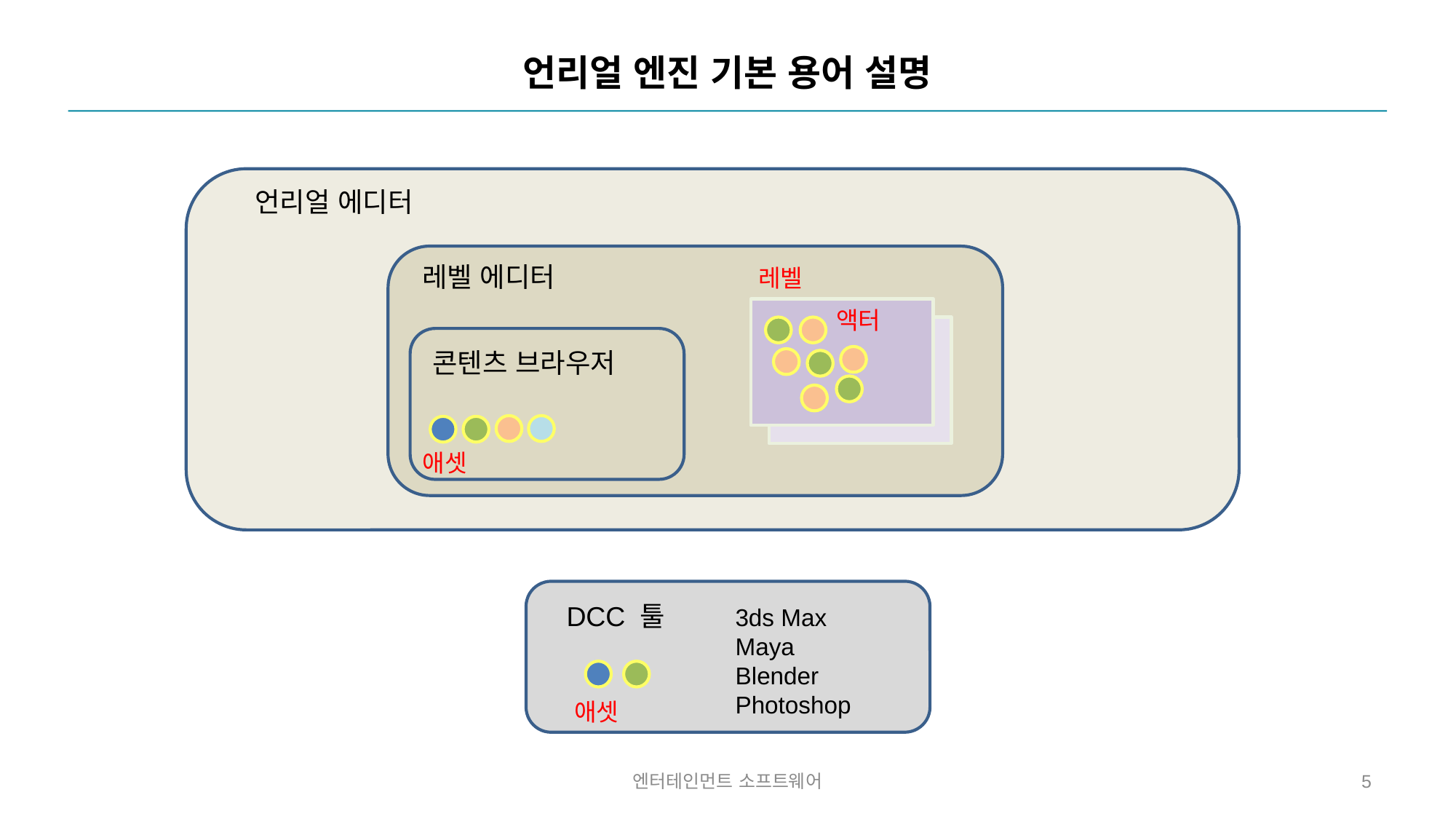

# 언리얼 엔진 기본 용어 설명

언리얼 에디터

레벨 에디터
레벨

액터

콘텐츠 브라우저

애셋

DCC 툴
3ds Max
Maya
Blender
Photoshop

애셋
엔터테인먼트 소프트웨어
5